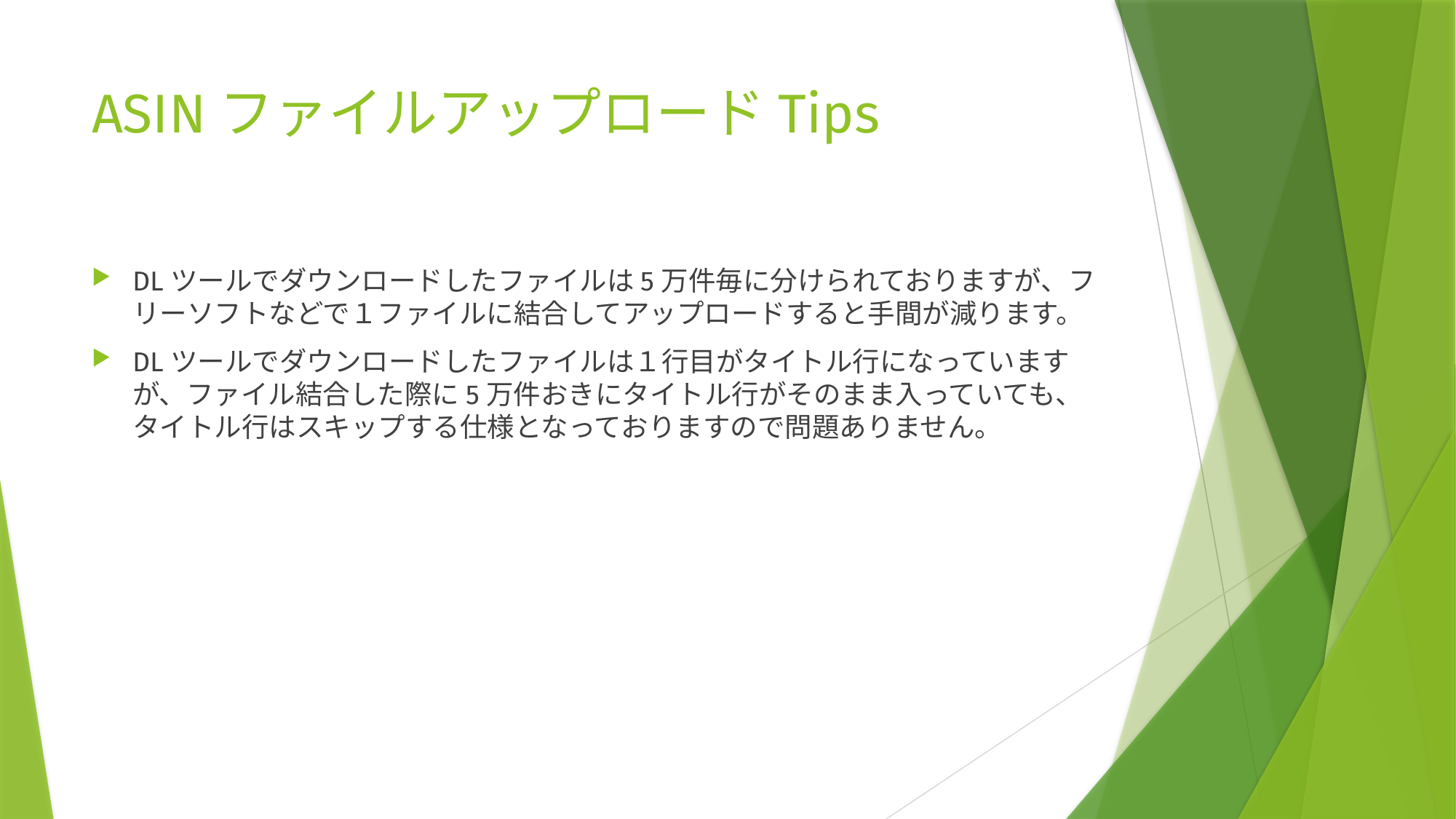

# ASINファイルアップロードTips
DLツールでダウンロードしたファイルは5万件毎に分けられておりますが、フリーソフトなどで１ファイルに結合してアップロードすると手間が減ります。
DLツールでダウンロードしたファイルは１行目がタイトル行になっていますが、ファイル結合した際に5万件おきにタイトル行がそのまま入っていても、タイトル行はスキップする仕様となっておりますので問題ありません。